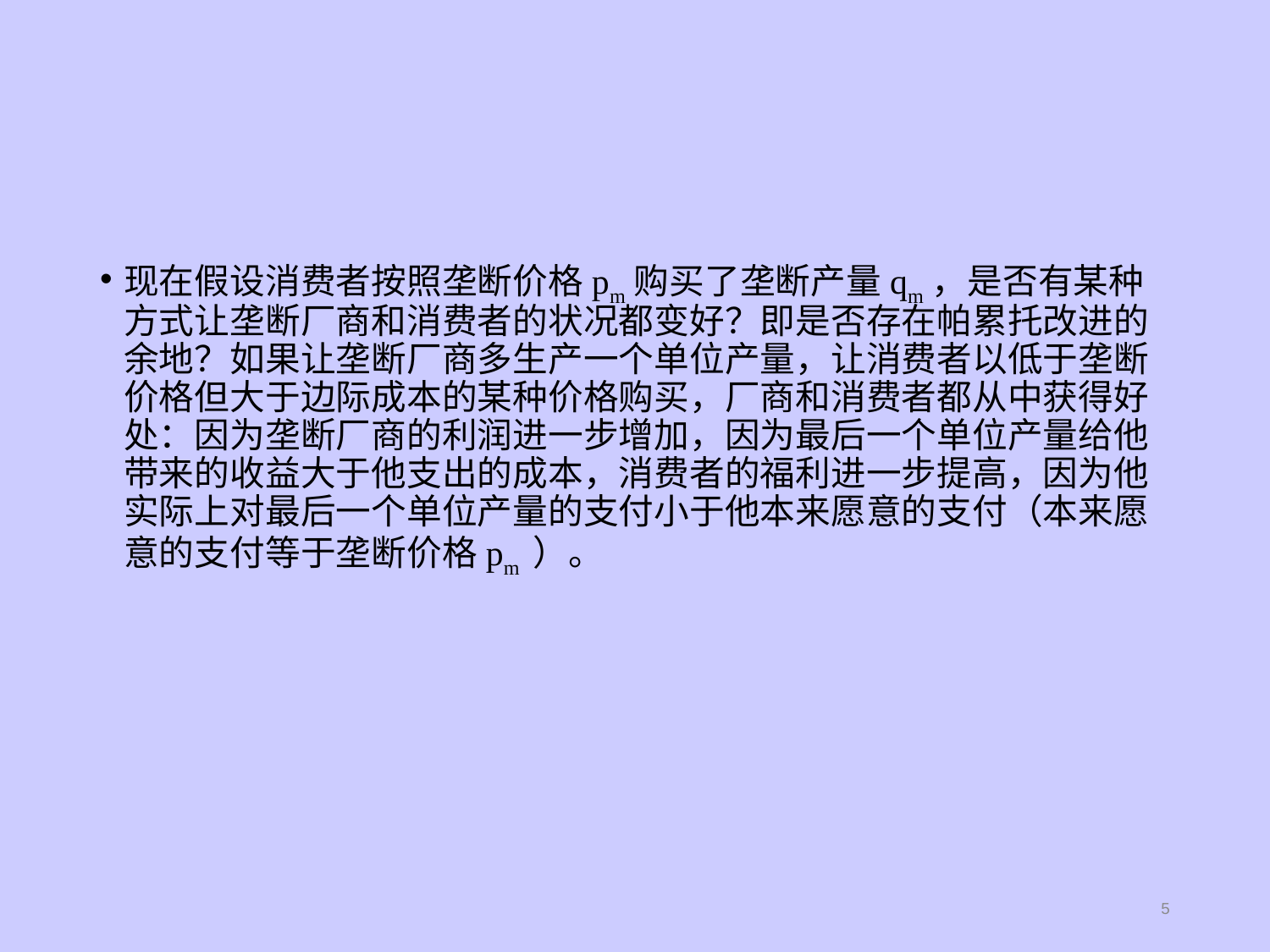

#
现在假设消费者按照垄断价格pm购买了垄断产量qm，是否有某种方式让垄断厂商和消费者的状况都变好？即是否存在帕累托改进的余地？如果让垄断厂商多生产一个单位产量，让消费者以低于垄断价格但大于边际成本的某种价格购买，厂商和消费者都从中获得好处：因为垄断厂商的利润进一步增加，因为最后一个单位产量给他带来的收益大于他支出的成本，消费者的福利进一步提高，因为他实际上对最后一个单位产量的支付小于他本来愿意的支付（本来愿意的支付等于垄断价格pm ）。

5